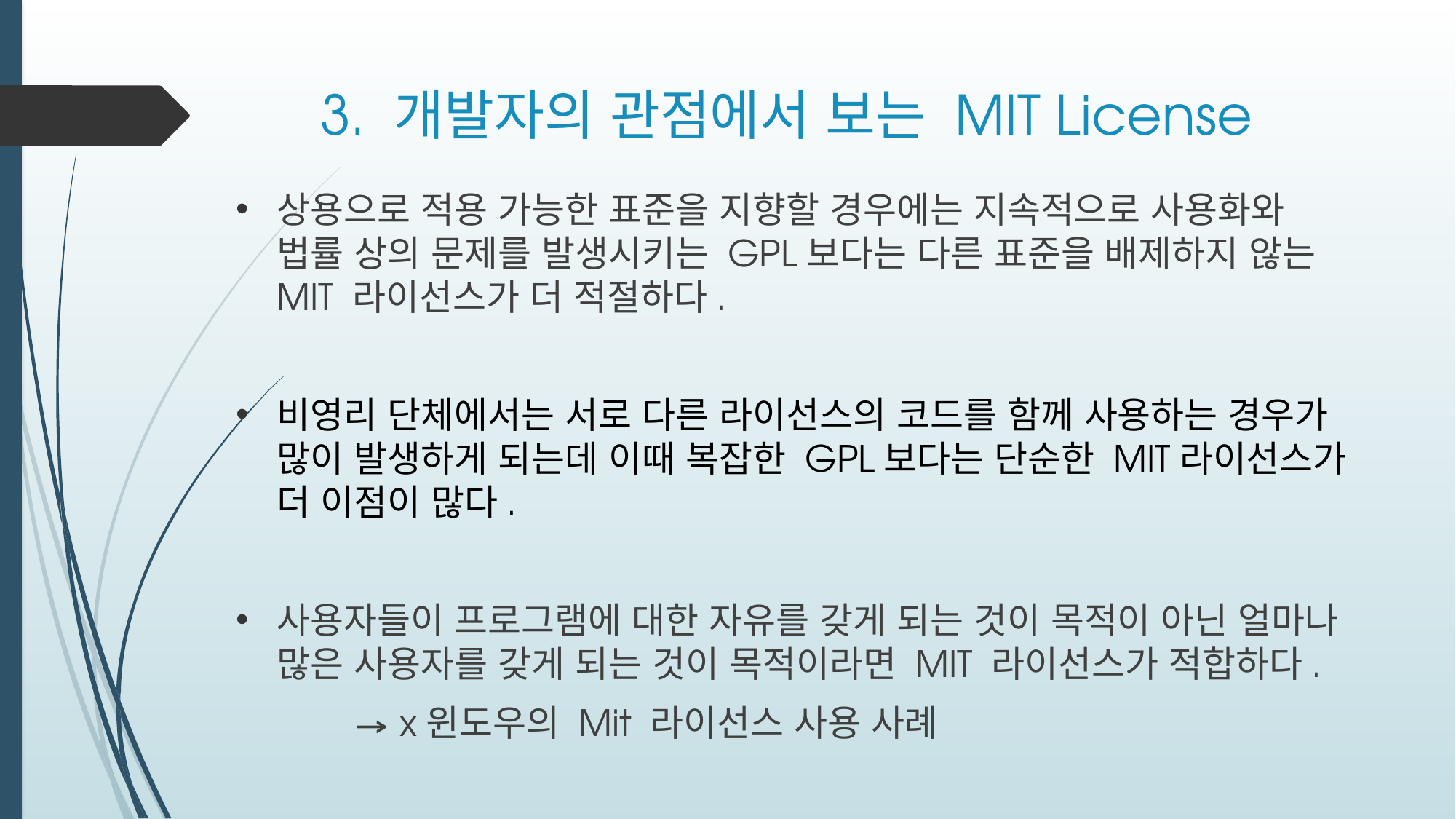

# 3. 개발자의 관점에서 보는 MIT License
상용으로 적용 가능한 표준을 지향할 경우에는 지속적으로 사용화와 법률 상의 문제를 발생시키는 GPL보다는 다른 표준을 배제하지 않는 MIT 라이선스가 더 적절하다.

비영리 단체에서는 서로 다른 라이선스의 코드를 함께 사용하는 경우가 많이 발생하게 되는데 이때 복잡한 GPL보다는 단순한 MIT라이선스가 더 이점이 많다.

사용자들이 프로그램에 대한 자유를 갖게 되는 것이 목적이 아닌 얼마나 많은 사용자를 갖게 되는 것이 목적이라면 MIT 라이선스가 적합하다.
	 → x윈도우의 Mit 라이선스 사용 사례